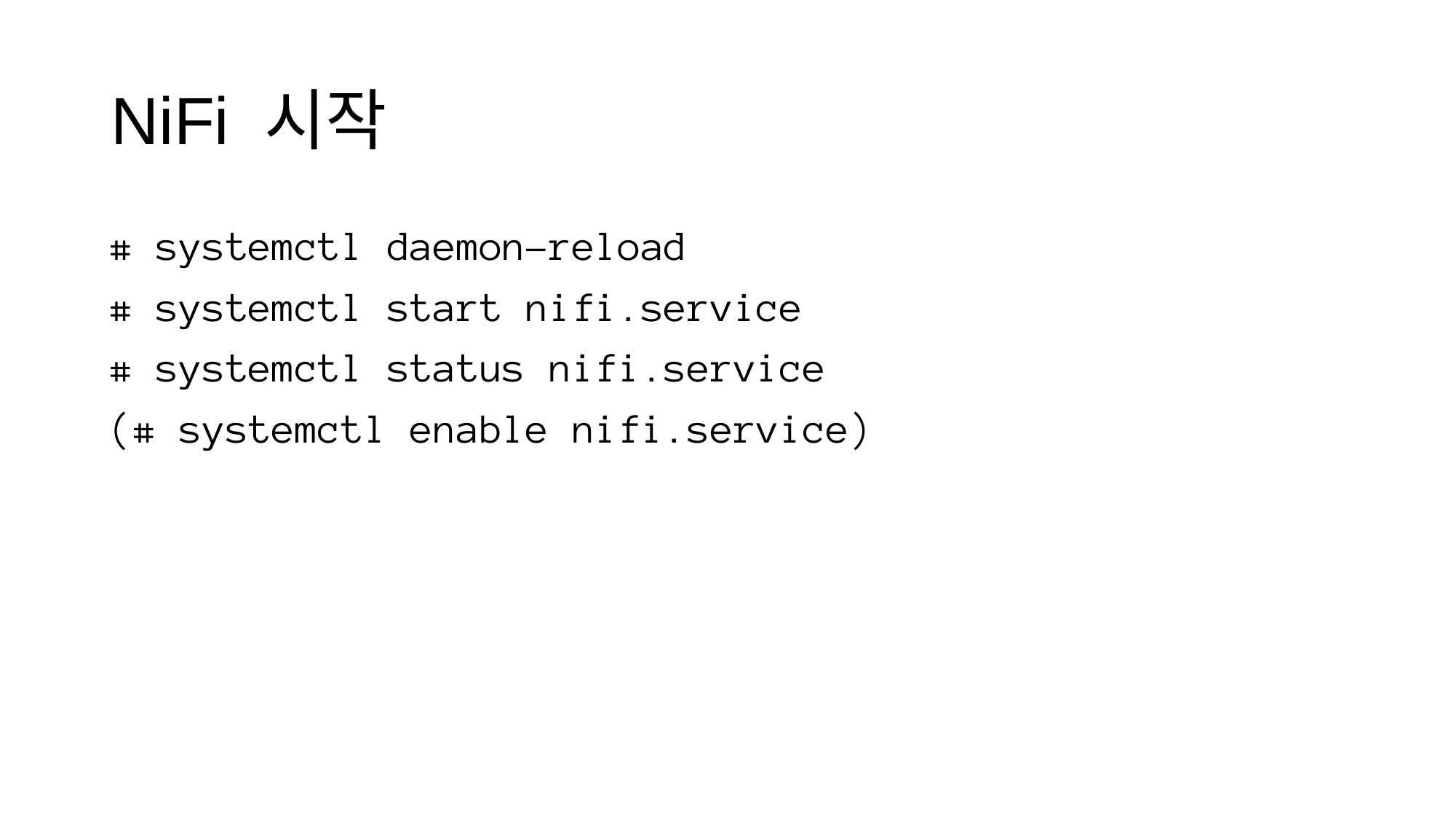

# NiFi 시작
# systemctl daemon-reload
# systemctl start nifi.service
# systemctl status nifi.service
(# systemctl enable nifi.service)